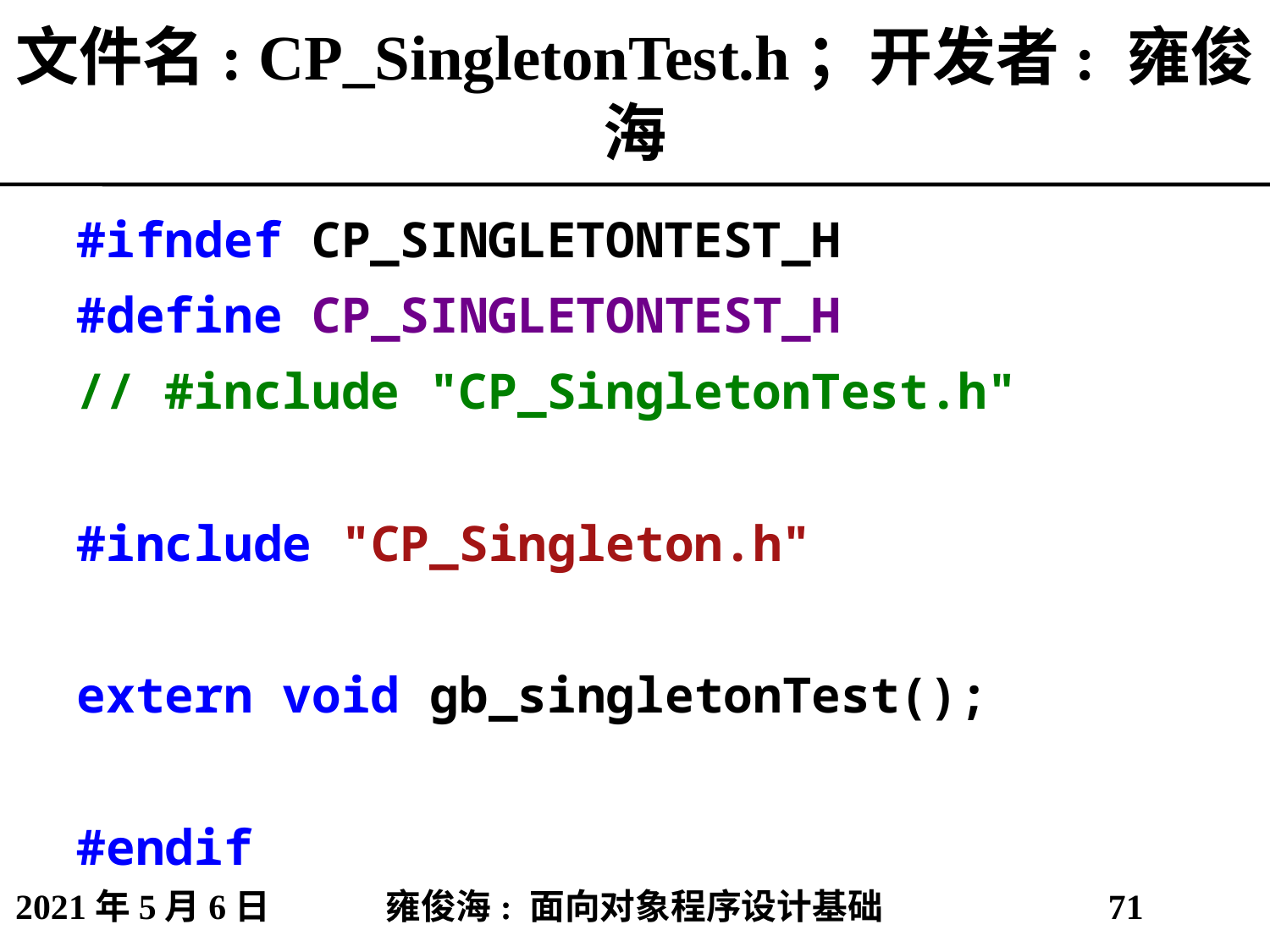

# 文件名: CP_SingletonTest.h；开发者: 雍俊海

#ifndef CP_SINGLETONTEST_H
#define CP_SINGLETONTEST_H
// #include "CP_SingletonTest.h"

#include "CP_Singleton.h"

extern void gb_singletonTest();

#endif
2021年5月6日
雍俊海: 面向对象程序设计基础
71